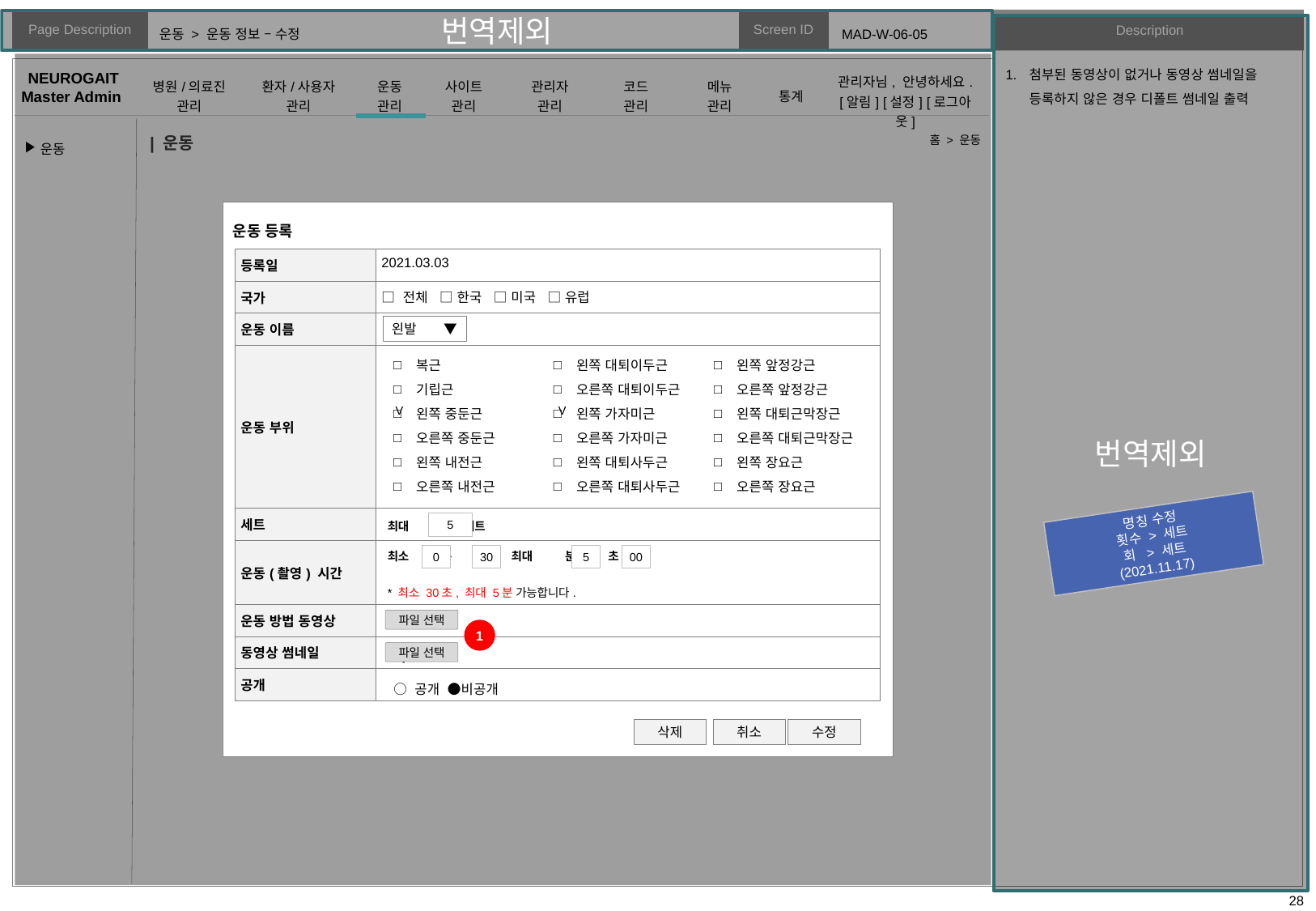

# 운동 > 운동 정보 – 수정
MAD-W-06-05
첨부된 동영상이 없거나 동영상 썸네일을 등록하지 않은 경우 디폴트 썸네일 출력

| 운동
홈 > 운동
▶

운동 등록
| 등록일 | 2021.03.03 |
| --- | --- |
| 국가 | □ 전체 □ 한국 □ 미국 □ 유럽 |
| 운동 이름 |  |
| 운동 부위 |  |
| 세트 | 최대 세트 |
| 운동(촬영) 시간 | 최소 분 초 최대 분 초 \* 최소 30초, 최대 5분 가능합니다. |
| 운동 방법 동영상 |  |
| 동영상 썸네일 | 최소 |
| 공개 | ○ 공개 ●비공개 |
왼발       ▼
복근
기립근
왼쪽 중둔근
오른쪽 중둔근
왼쪽 내전근
오른쪽 내전근
왼쪽 대퇴이두근
오른쪽 대퇴이두근
왼쪽 가자미근
오른쪽 가자미근
왼쪽 대퇴사두근
오른쪽 대퇴사두근
왼쪽 앞정강근
오른쪽 앞정강근
왼쪽 대퇴근막장근
오른쪽 대퇴근막장근
왼쪽 장요근
오른쪽 장요근
V
V
명칭 수정
횟수 > 세트
회  > 세트
(2021.11.17)
5
0
30
5
00
파일 선택
1
파일 선택
삭제
취소
수정